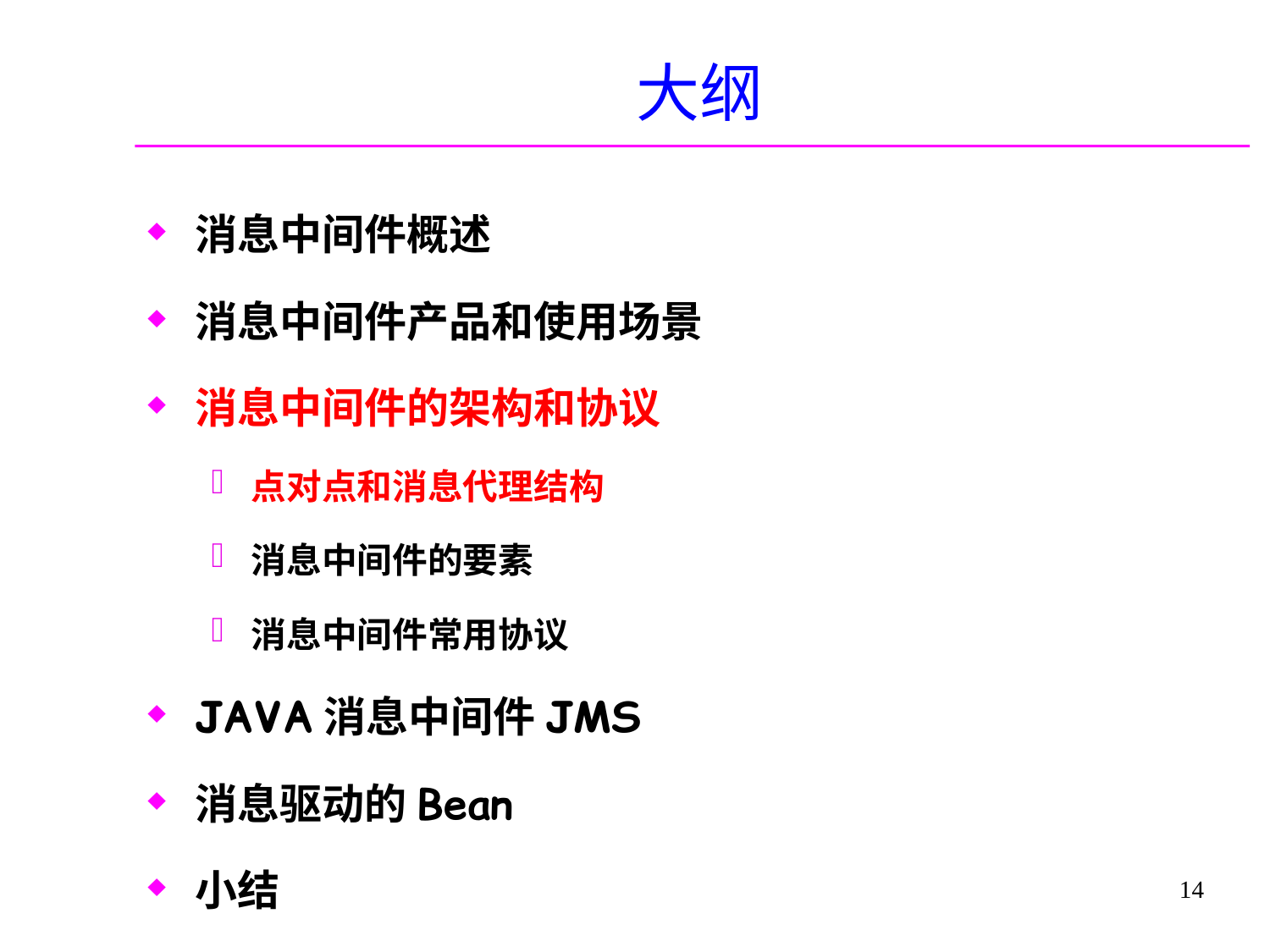

# 大纲
消息中间件概述
消息中间件产品和使用场景
消息中间件的架构和协议
点对点和消息代理结构
消息中间件的要素
消息中间件常用协议
JAVA消息中间件JMS
消息驱动的Bean
小结

14